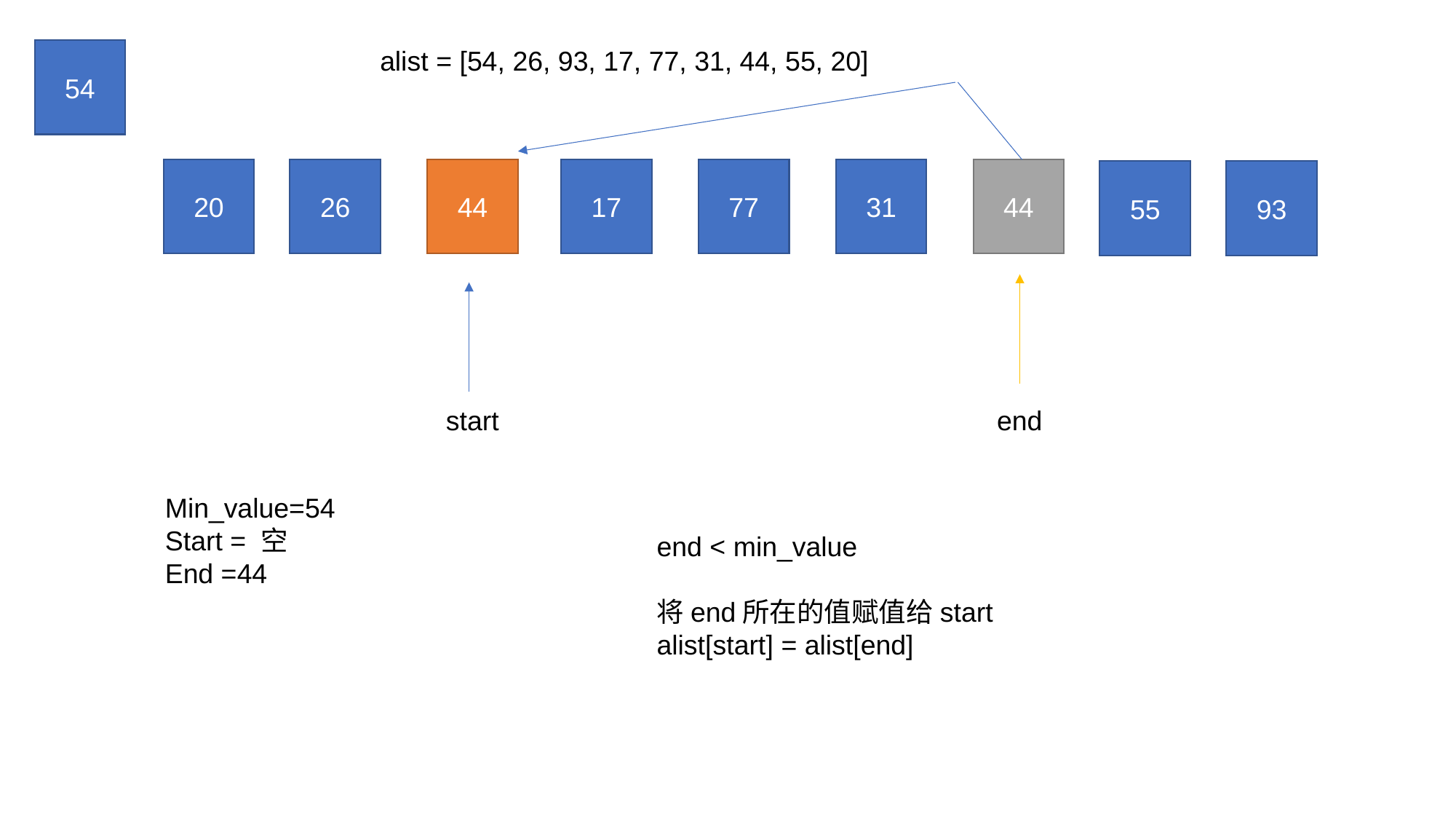

alist = [54, 26, 93, 17, 77, 31, 44, 55, 20]
54
44
20
31
44
26
17
77
93
55
end
start
Min_value=54
Start = 空
End =44
end < min_value

将end所在的值赋值给start
alist[start] = alist[end]